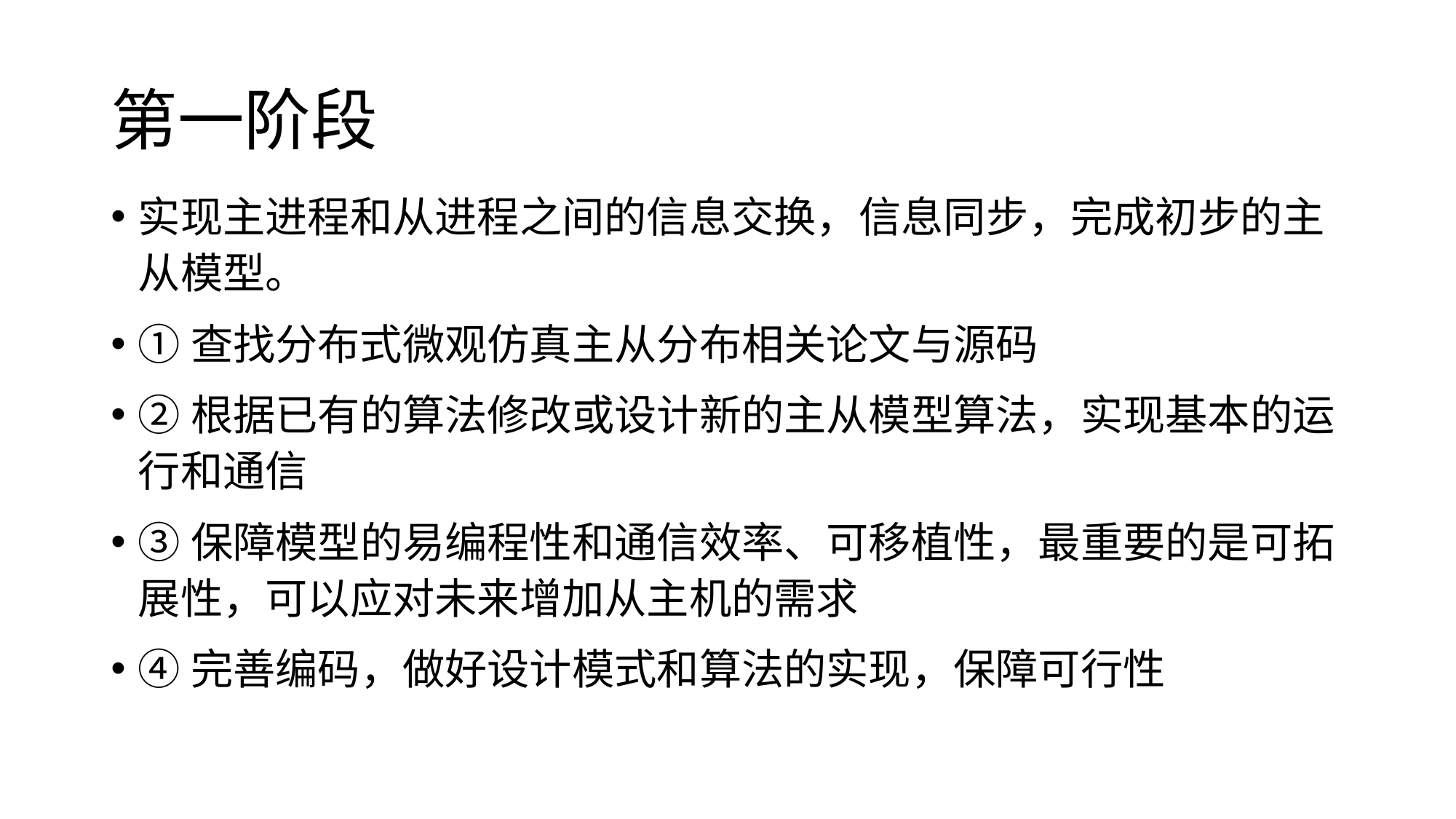

# 第一阶段
实现主进程和从进程之间的信息交换，信息同步，完成初步的主从模型。
①查找分布式微观仿真主从分布相关论文与源码
②根据已有的算法修改或设计新的主从模型算法，实现基本的运行和通信
③保障模型的易编程性和通信效率、可移植性，最重要的是可拓展性，可以应对未来增加从主机的需求
④完善编码，做好设计模式和算法的实现，保障可行性